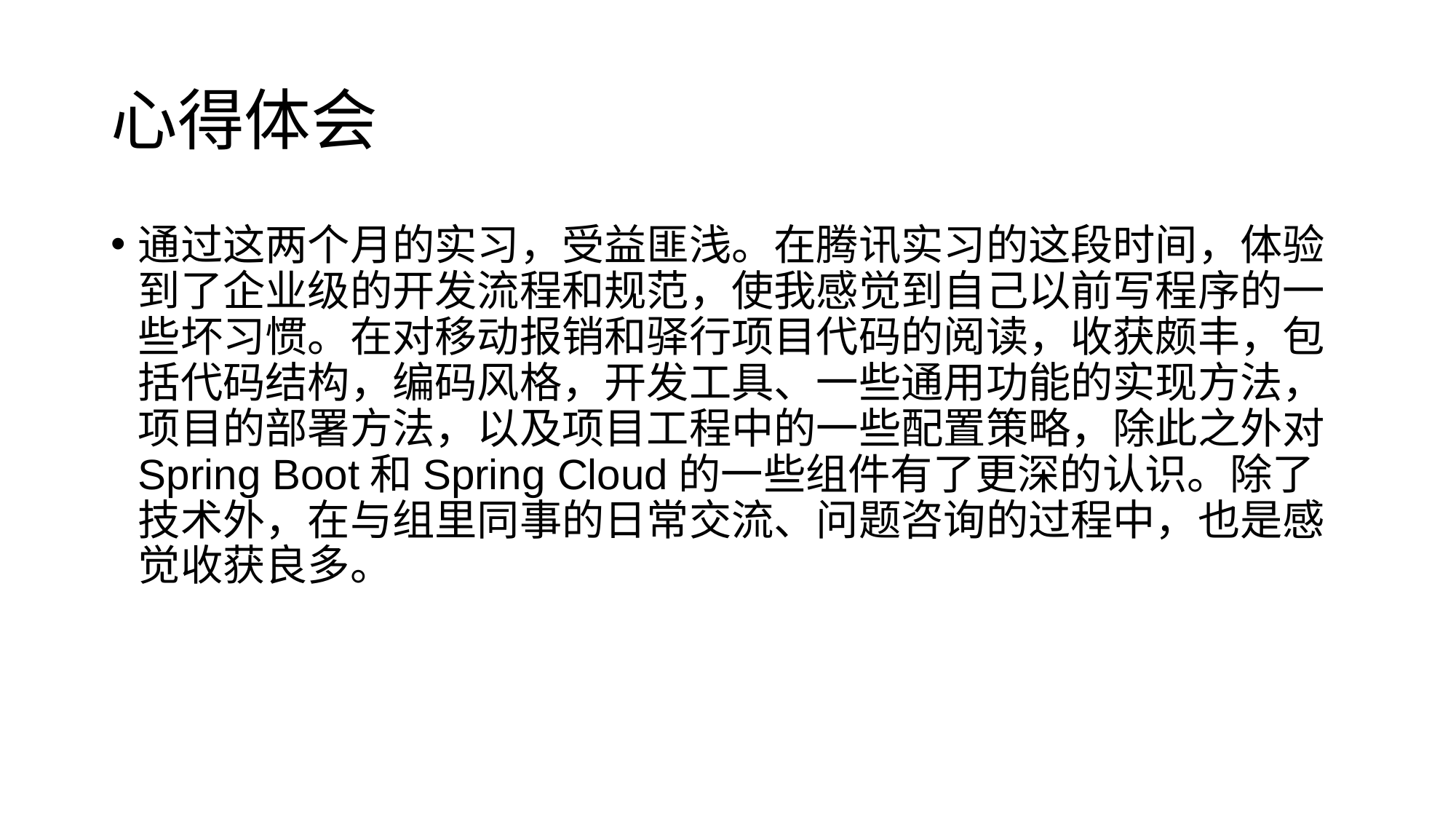

# 心得体会
通过这两个月的实习，受益匪浅。在腾讯实习的这段时间，体验到了企业级的开发流程和规范，使我感觉到自己以前写程序的一些坏习惯。在对移动报销和驿行项目代码的阅读，收获颇丰，包括代码结构，编码风格，开发工具、一些通用功能的实现方法，项目的部署方法，以及项目工程中的一些配置策略，除此之外对Spring Boot和Spring Cloud的一些组件有了更深的认识。除了技术外，在与组里同事的日常交流、问题咨询的过程中，也是感觉收获良多。